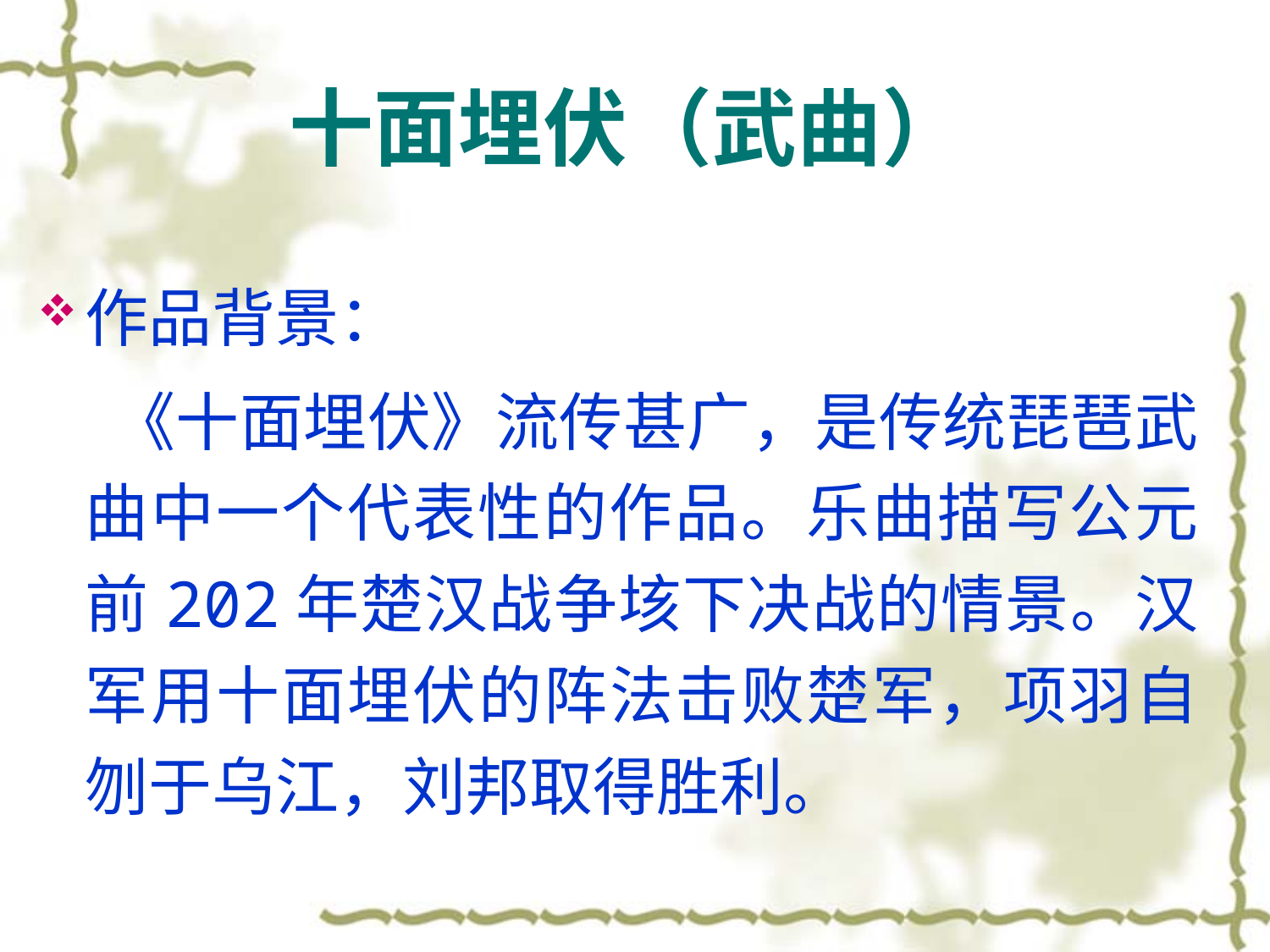

# 十面埋伏（武曲）
作品背景：
    《十面埋伏》流传甚广，是传统琵琶武曲中一个代表性的作品。乐曲描写公元前202年楚汉战争垓下决战的情景。汉军用十面埋伏的阵法击败楚军，项羽自刎于乌江，刘邦取得胜利。